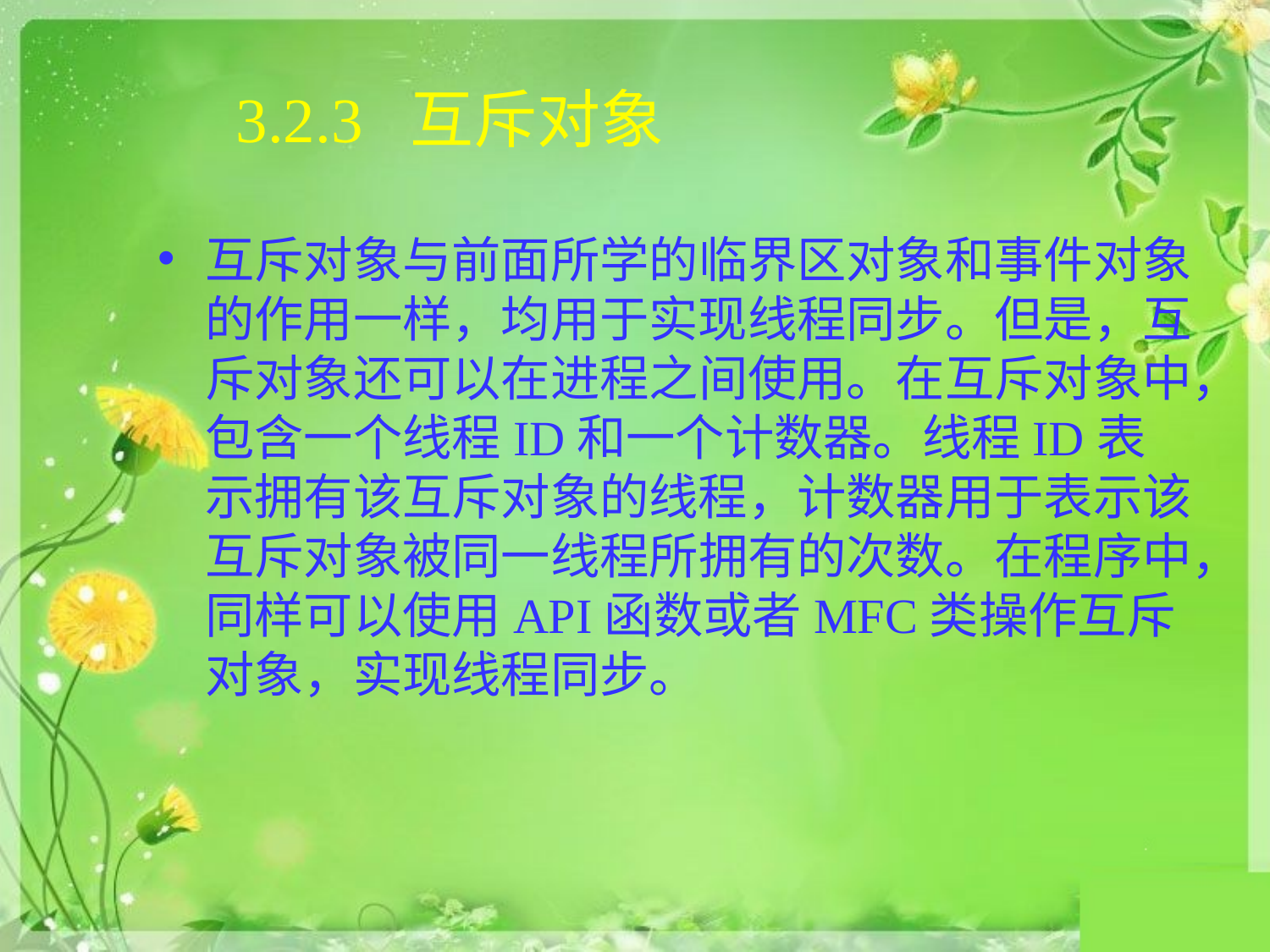

# 3.2.3  互斥对象
互斥对象与前面所学的临界区对象和事件对象的作用一样，均用于实现线程同步。但是，互斥对象还可以在进程之间使用。在互斥对象中，包含一个线程ID和一个计数器。线程ID表示拥有该互斥对象的线程，计数器用于表示该互斥对象被同一线程所拥有的次数。在程序中，同样可以使用API函数或者MFC类操作互斥对象，实现线程同步。